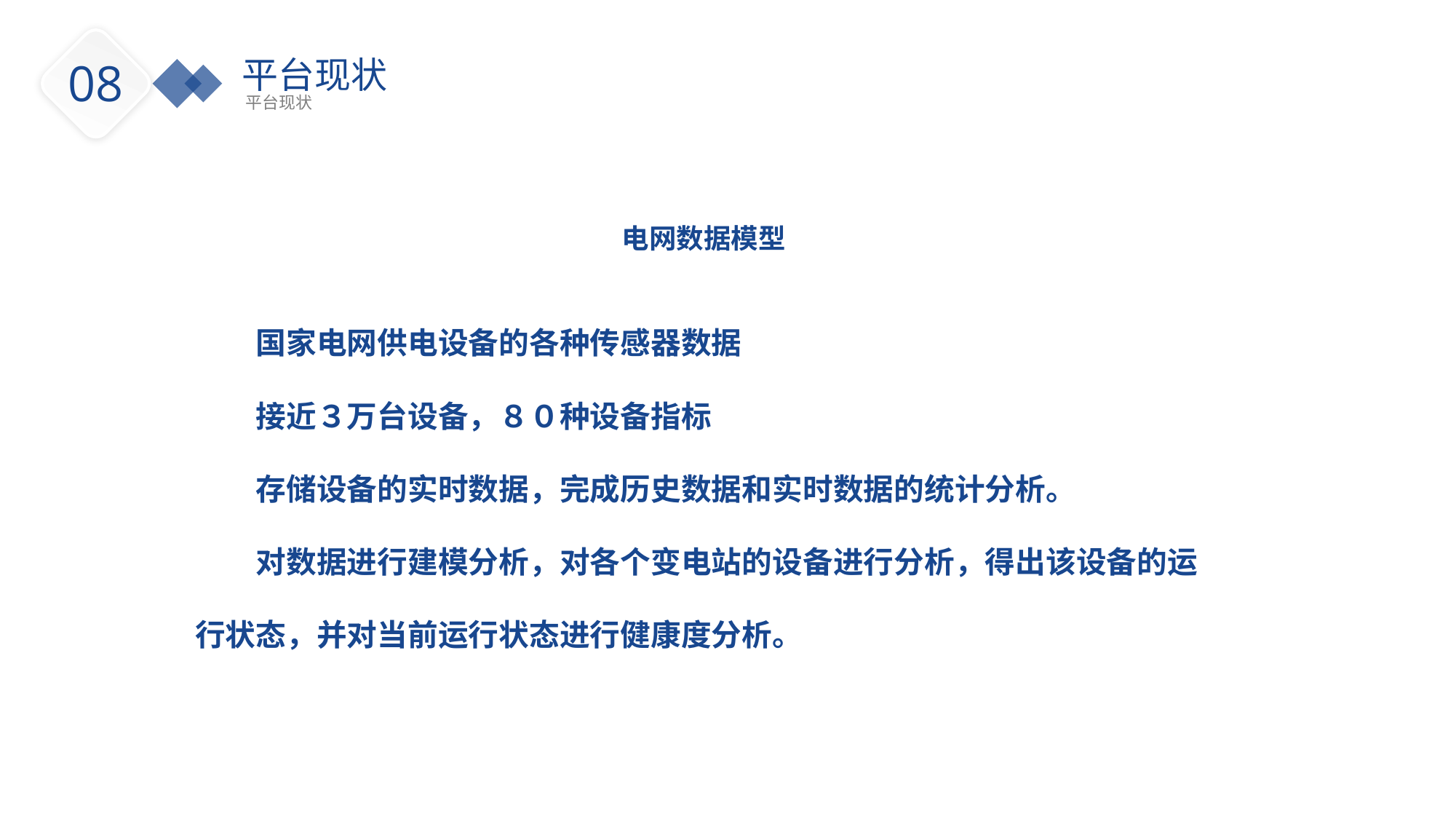

平台现状
平台现状
08

电网数据模型
　　国家电网供电设备的各种传感器数据
　　接近３万台设备，８０种设备指标
　　存储设备的实时数据，完成历史数据和实时数据的统计分析。
　　对数据进行建模分析，对各个变电站的设备进行分析，得出该设备的运行状态，并对当前运行状态进行健康度分析。